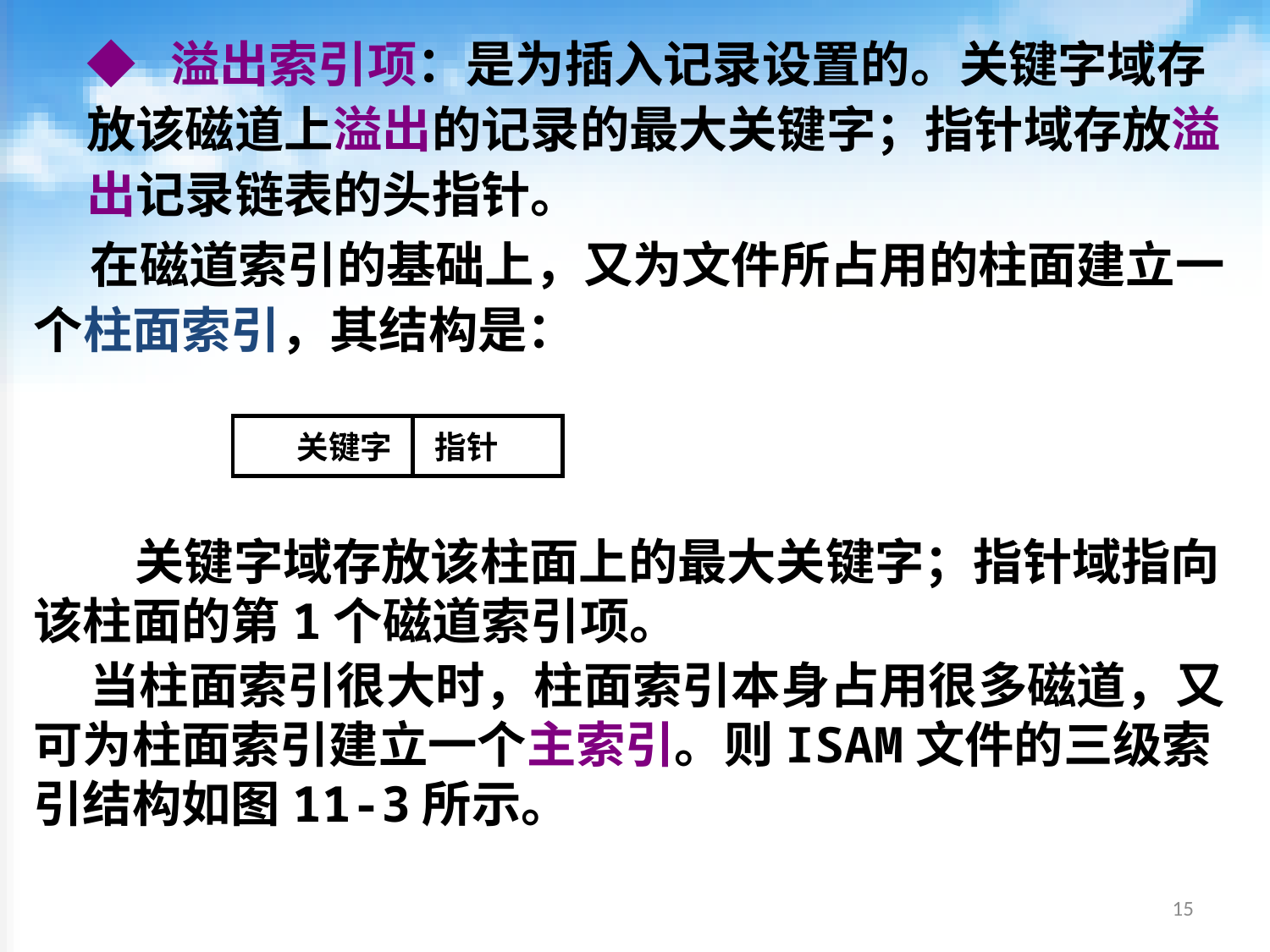

◆  溢出索引项：是为插入记录设置的。关键字域存放该磁道上溢出的记录的最大关键字；指针域存放溢出记录链表的头指针。
    在磁道索引的基础上，又为文件所占用的柱面建立一个柱面索引，其结构是：
关键字      指针

        关键字域存放该柱面上的最大关键字；指针域指向该柱面的第1个磁道索引项。
    当柱面索引很大时，柱面索引本身占用很多磁道，又可为柱面索引建立一个主索引。则ISAM文件的三级索引结构如图11-3所示。
15